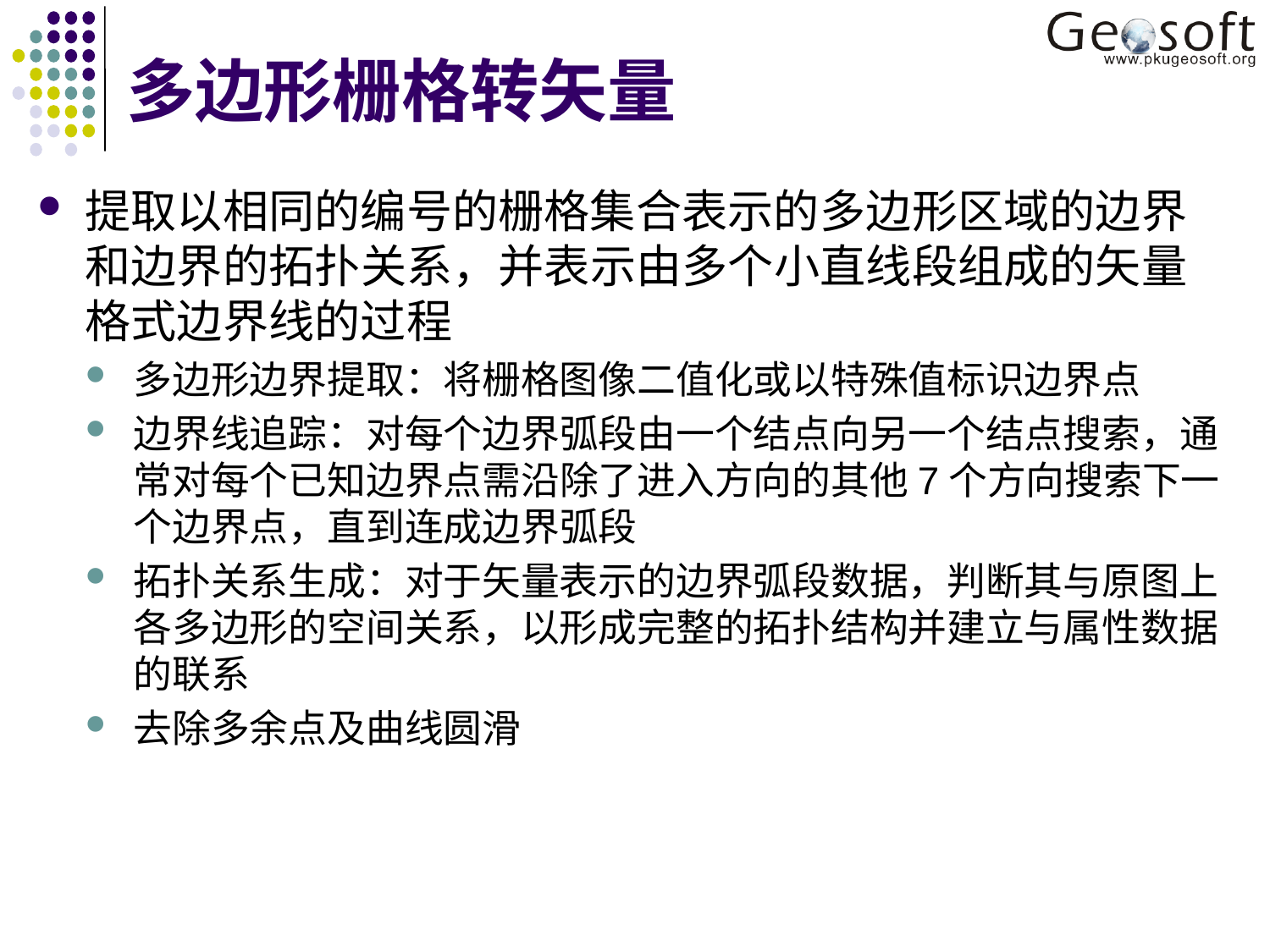

# 多边形栅格转矢量
提取以相同的编号的栅格集合表示的多边形区域的边界和边界的拓扑关系，并表示由多个小直线段组成的矢量格式边界线的过程
多边形边界提取：将栅格图像二值化或以特殊值标识边界点
边界线追踪：对每个边界弧段由一个结点向另一个结点搜索，通常对每个已知边界点需沿除了进入方向的其他7个方向搜索下一个边界点，直到连成边界弧段
拓扑关系生成：对于矢量表示的边界弧段数据，判断其与原图上各多边形的空间关系，以形成完整的拓扑结构并建立与属性数据的联系
去除多余点及曲线圆滑